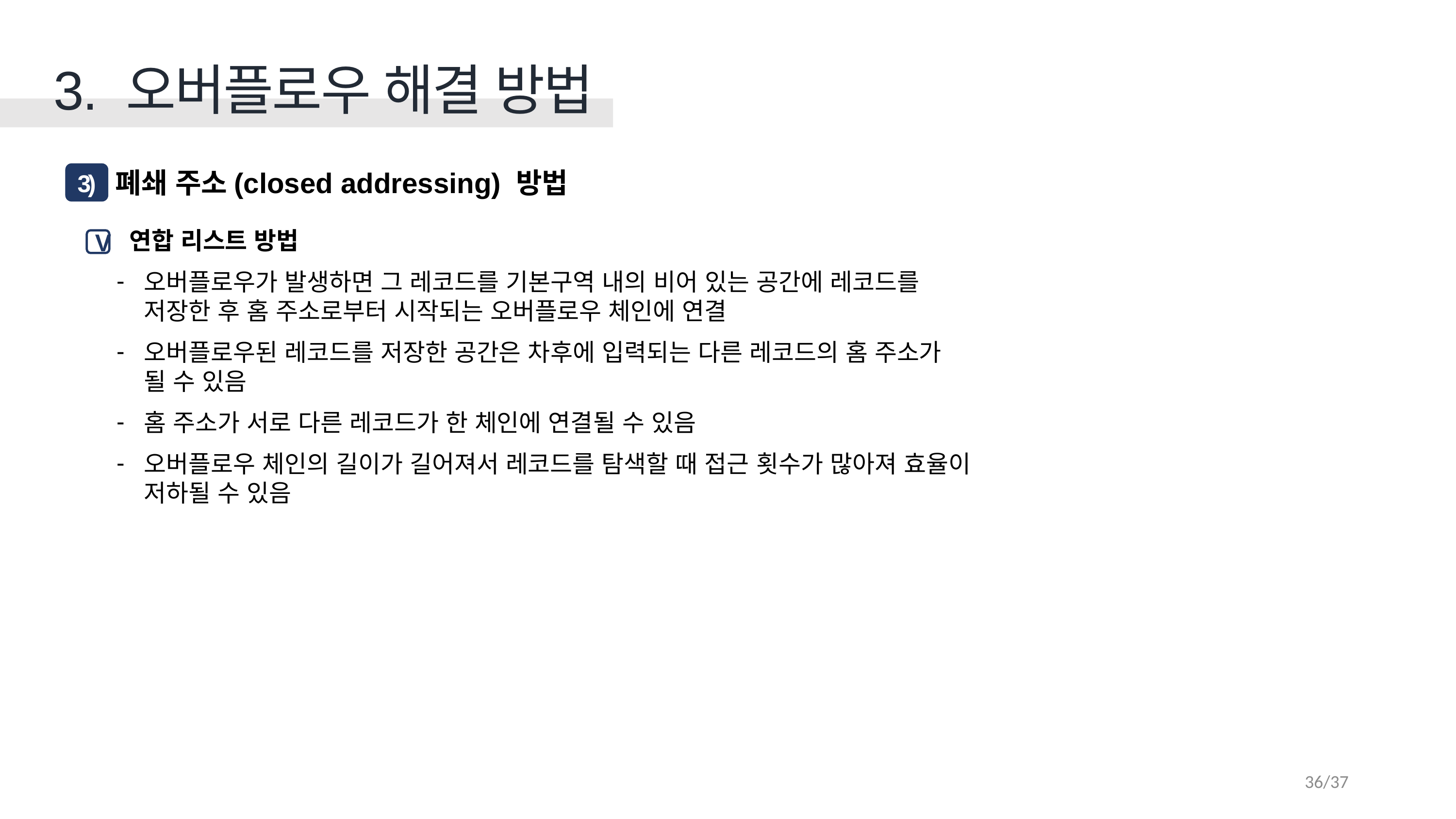

3. 오버플로우 해결 방법

 폐쇄 주소(closed addressing) 방법
3)
 연합 리스트 방법

오버플로우가 발생하면 그 레코드를 기본구역 내의 비어 있는 공간에 레코드를
저장한 후 홈 주소로부터 시작되는 오버플로우 체인에 연결

오버플로우된 레코드를 저장한 공간은 차후에 입력되는 다른 레코드의 홈 주소가
될 수 있음

홈 주소가 서로 다른 레코드가 한 체인에 연결될 수 있음

오버플로우 체인의 길이가 길어져서 레코드를 탐색할 때 접근 횟수가 많아져 효율이
저하될 수 있음

V
36/37